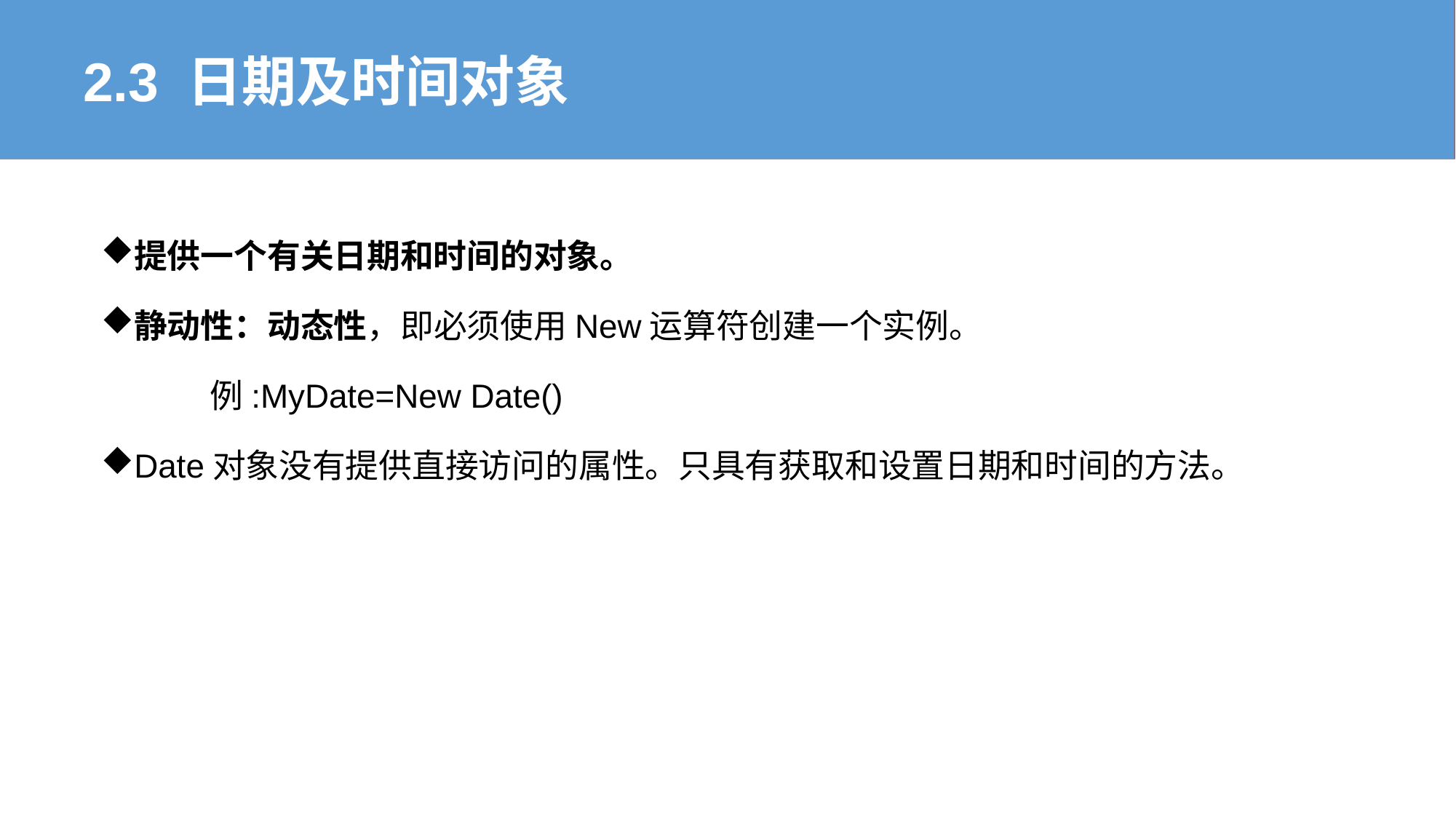

2.3 日期及时间对象

提供一个有关日期和时间的对象。
静动性：动态性，即必须使用New运算符创建一个实例。
	例:MyDate=New Date()
Date对象没有提供直接访问的属性。只具有获取和设置日期和时间的方法。